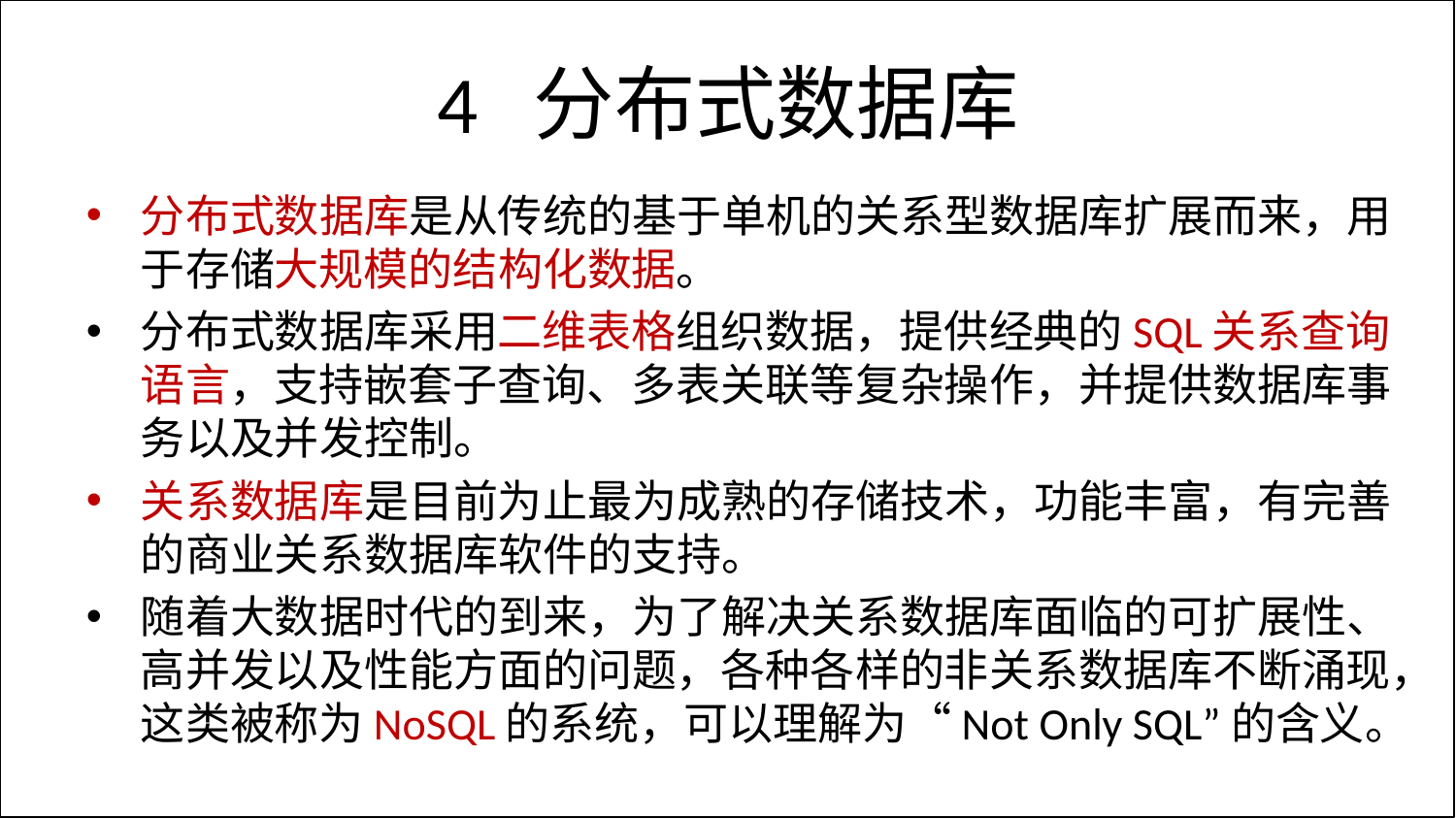

# 4  分布式数据库
分布式数据库是从传统的基于单机的关系型数据库扩展而来，用于存储大规模的结构化数据。
分布式数据库采用二维表格组织数据，提供经典的SQL关系查询语言，支持嵌套子查询、多表关联等复杂操作，并提供数据库事务以及并发控制。
关系数据库是目前为止最为成熟的存储技术，功能丰富，有完善的商业关系数据库软件的支持。
随着大数据时代的到来，为了解决关系数据库面临的可扩展性、高并发以及性能方面的问题，各种各样的非关系数据库不断涌现，这类被称为NoSQL的系统，可以理解为“Not Only SQL”的含义。